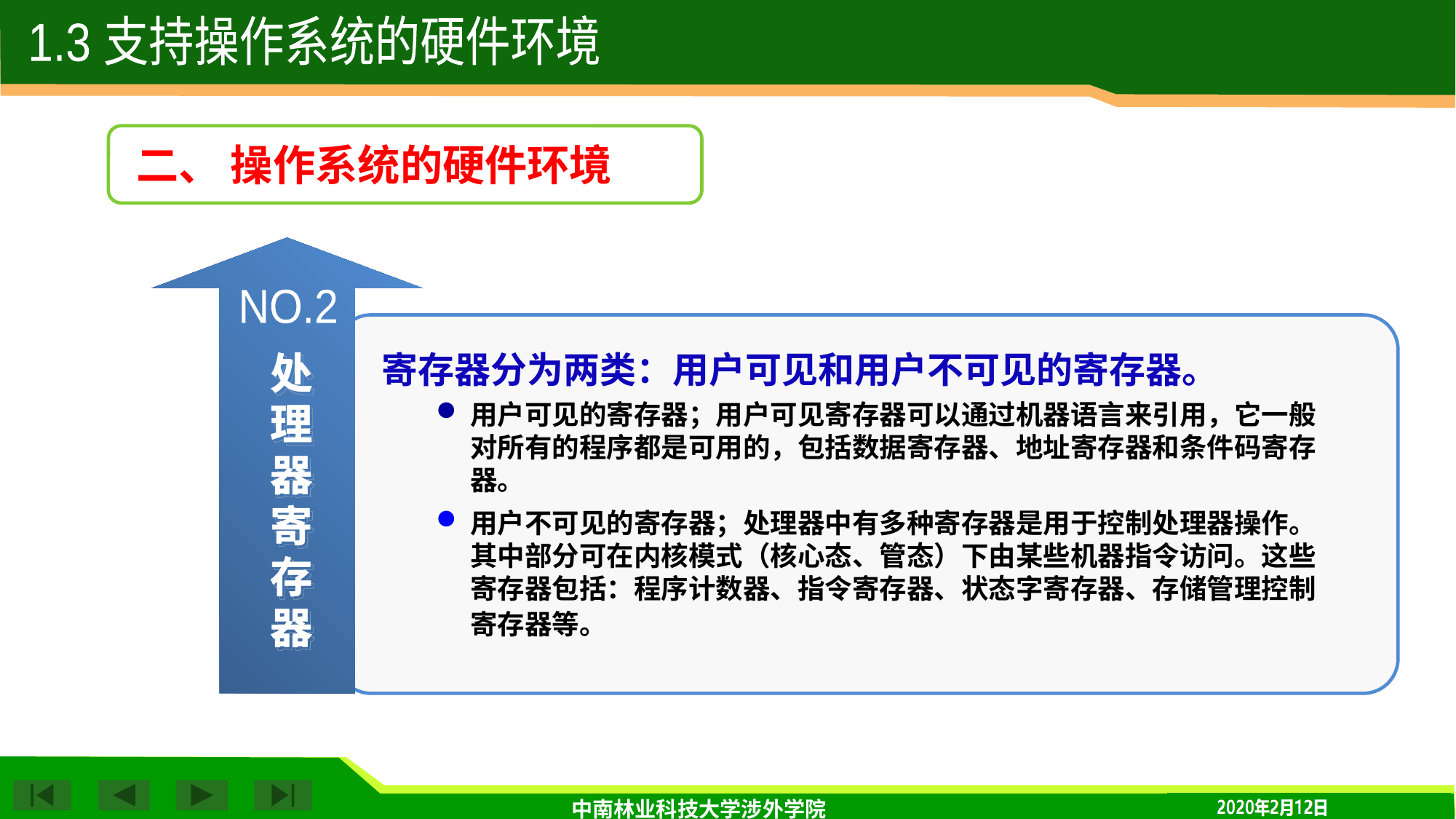

1.3 支持操作系统的硬件环境

二、 操作系统的硬件环境

NO.2

处理器寄存器
寄存器分为两类：用户可见和用户不可见的寄存器。
用户可见的寄存器；用户可见寄存器可以通过机器语言来引用，它一般对所有的程序都是可用的，包括数据寄存器、地址寄存器和条件码寄存器。
用户不可见的寄存器；处理器中有多种寄存器是用于控制处理器操作。其中部分可在内核模式（核心态、管态）下由某些机器指令访问。这些寄存器包括：程序计数器、指令寄存器、状态字寄存器、存储管理控制寄存器等。